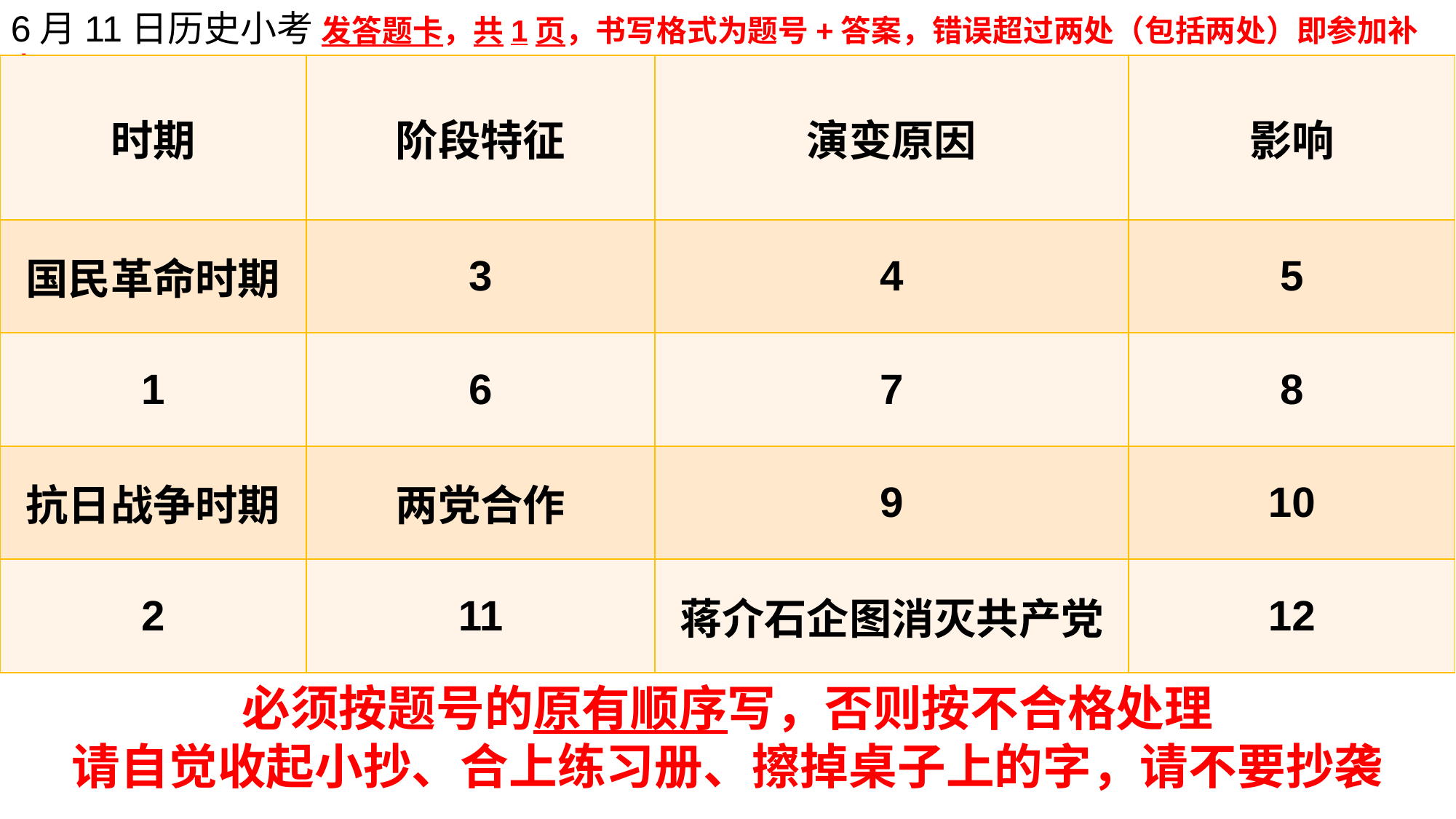

6月11日历史小考 发答题卡，共1页，书写格式为题号+答案，错误超过两处（包括两处）即参加补考
| 时期 | 阶段特征 | 演变原因 | 影响 |
| --- | --- | --- | --- |
| 国民革命时期 | 3 | 4 | 5 |
| 1 | 6 | 7 | 8 |
| 抗日战争时期 | 两党合作 | 9 | 10 |
| 2 | 11 | 蒋介石企图消灭共产党 | 12 |
必须按题号的原有顺序写，否则按不合格处理
请自觉收起小抄、合上练习册、擦掉桌子上的字，请不要抄袭